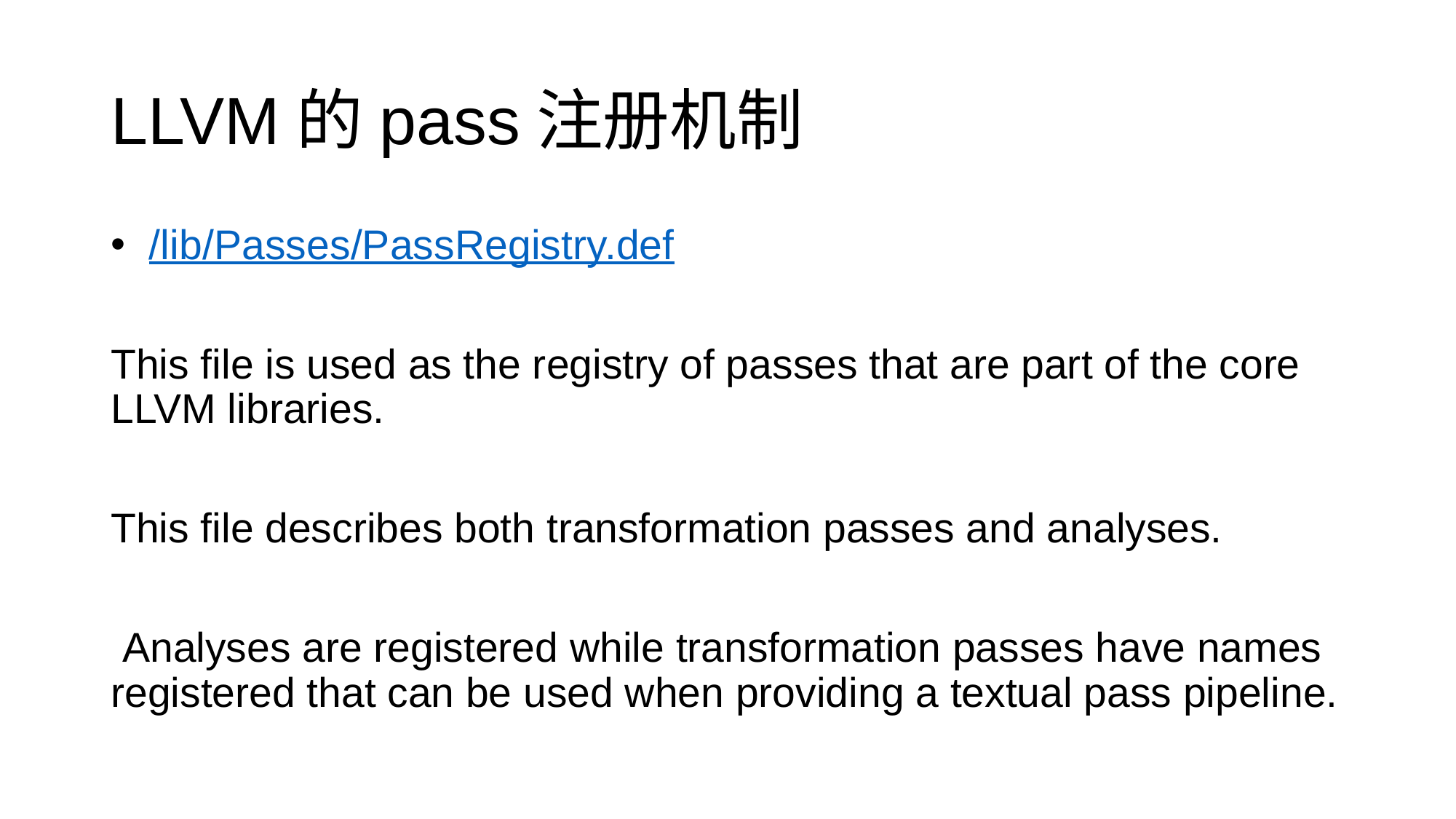

# LLVM的pass注册机制
 /lib/Passes/PassRegistry.def

This file is used as the registry of passes that are part of the core LLVM libraries.

This file describes both transformation passes and analyses.

 Analyses are registered while transformation passes have names registered that can be used when providing a textual pass pipeline.